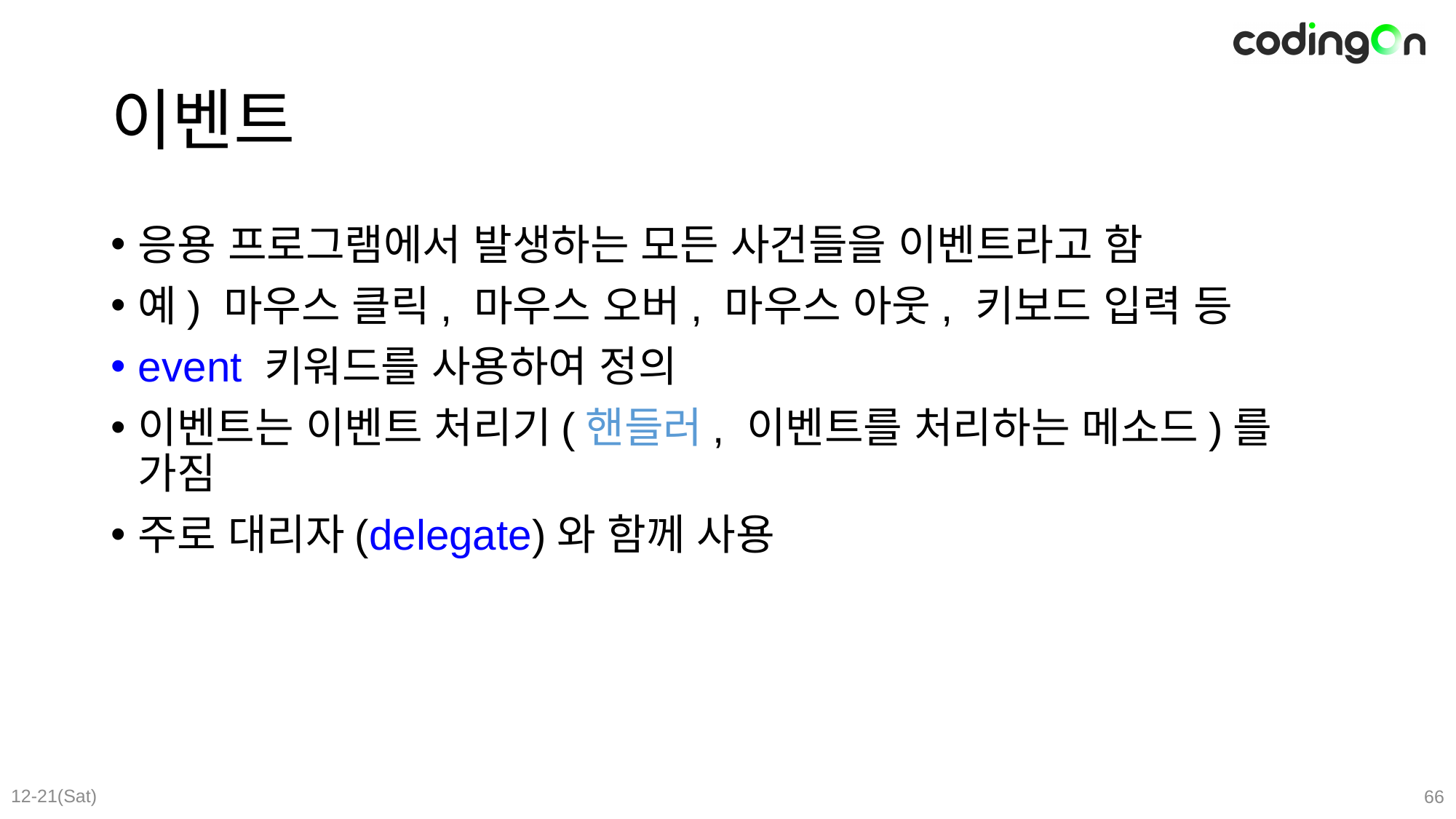

# 이벤트
응용 프로그램에서 발생하는 모든 사건들을 이벤트라고 함
예) 마우스 클릭, 마우스 오버, 마우스 아웃, 키보드 입력 등
event 키워드를 사용하여 정의
이벤트는 이벤트 처리기(핸들러, 이벤트를 처리하는 메소드)를 가짐
주로 대리자(delegate)와 함께 사용
12-21(Sat)
66